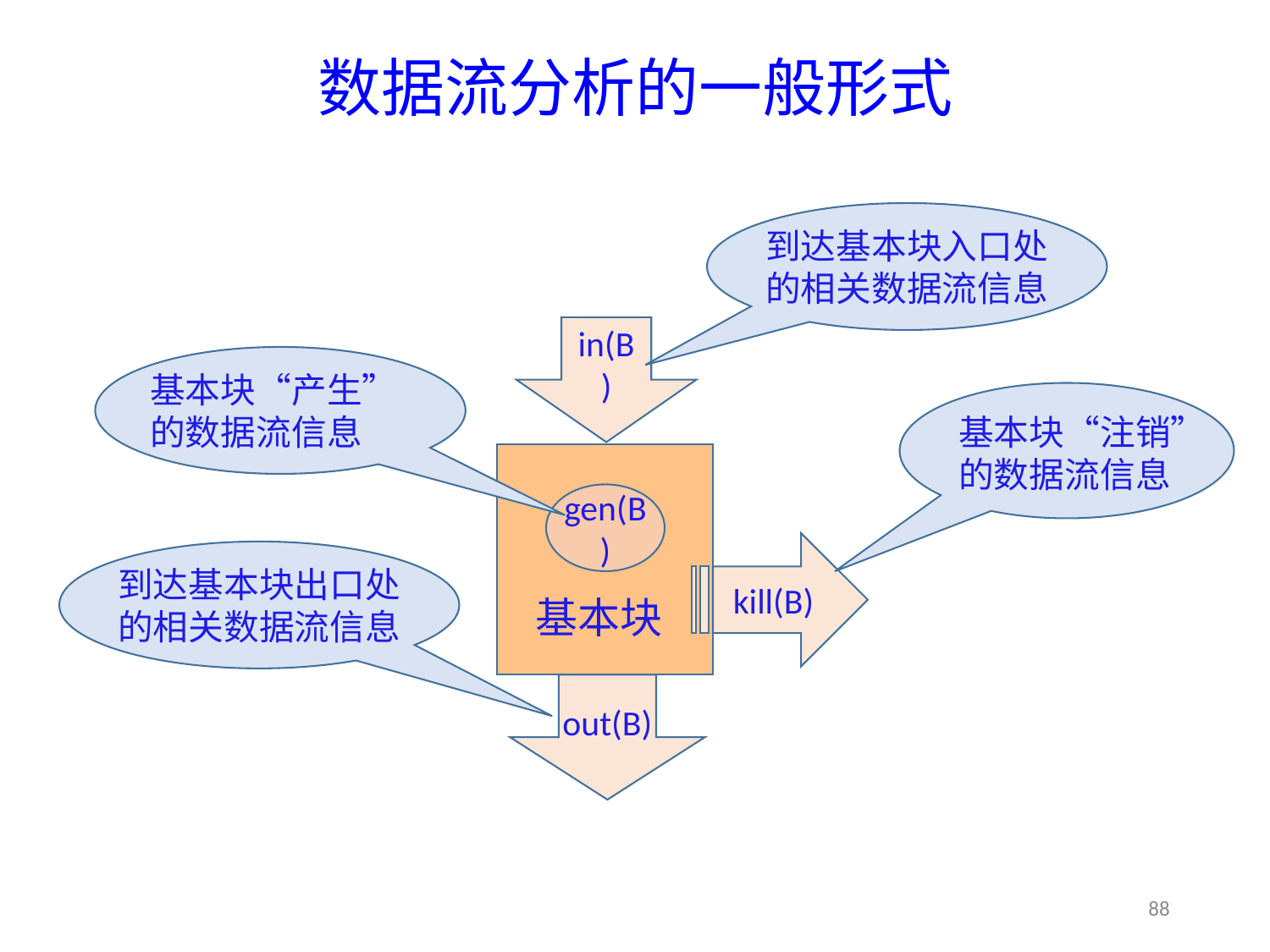

# 数据流分析的一般形式
到达基本块入口处的相关数据流信息
in(B)

基本块“产生”的数据流信息

基本块“注销”的数据流信息

gen(B)
kill(B)
到达基本块出口处的相关数据流信息
out(B)
基本块
88